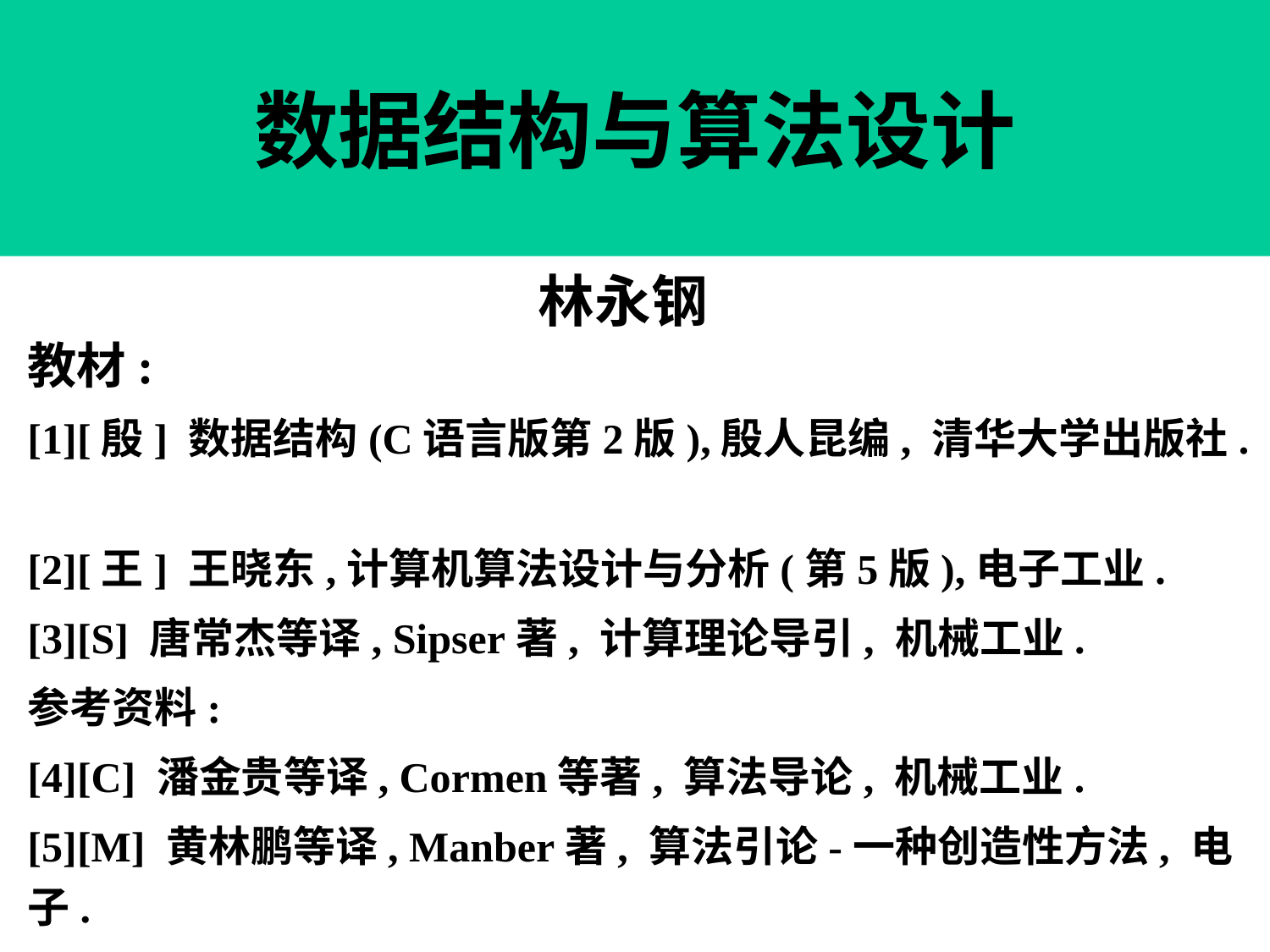

# 数据结构与算法设计
 林永钢
教材:
[1][殷] 数据结构(C语言版第2版),殷人昆编, 清华大学出版社.
[2][王] 王晓东,计算机算法设计与分析(第5版),电子工业.
[3][S] 唐常杰等译, Sipser著, 计算理论导引, 机械工业.
参考资料:
[4][C] 潘金贵等译, Cormen等著, 算法导论, 机械工业.
[5][M] 黄林鹏等译, Manber著, 算法引论-一种创造性方法, 电子.
[6][L] Lewis等著, 计算理论基础, 清华大学.